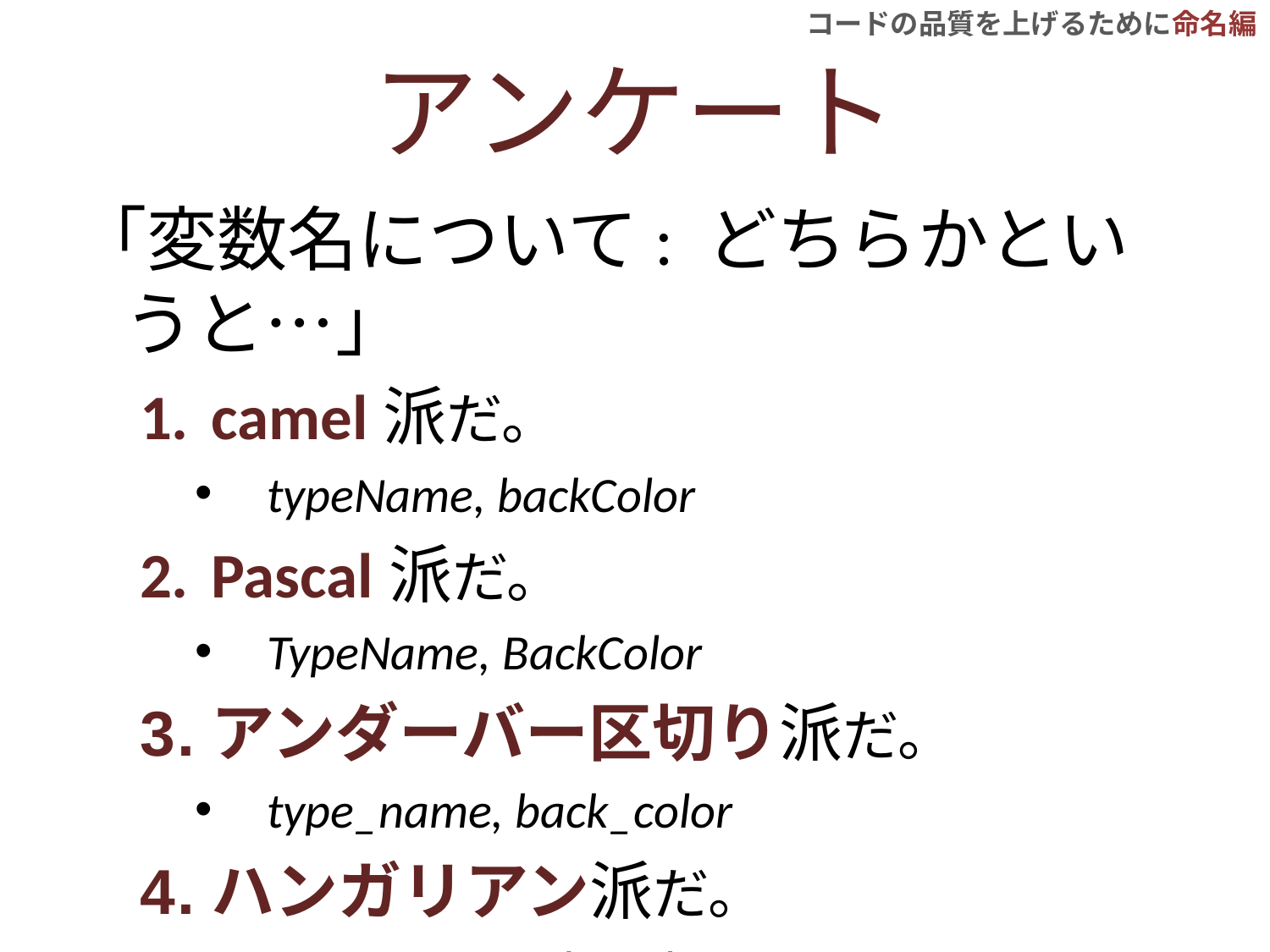

# アンケート
「変数名について: どちらかというと…」
camel派だ。
typeName, backColor
Pascal派だ。
TypeName, BackColor
アンダーバー区切り派だ。
type_name, back_color
ハンガリアン派だ。
szTypeName, clrBack